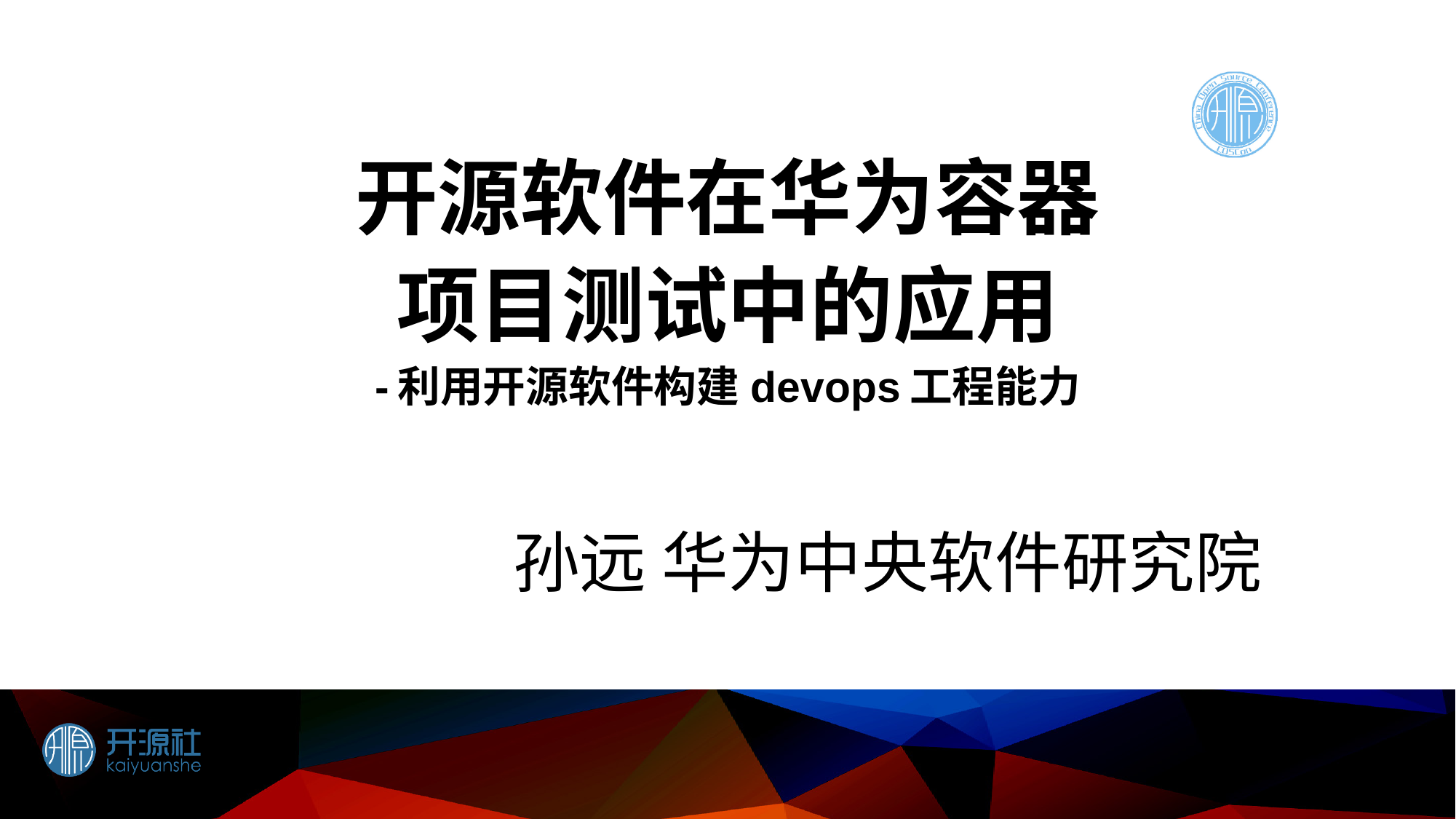

# 开源软件在华为容器 项目测试中的应用 -利用开源软件构建devops工程能力

孙远 华为中央软件研究院